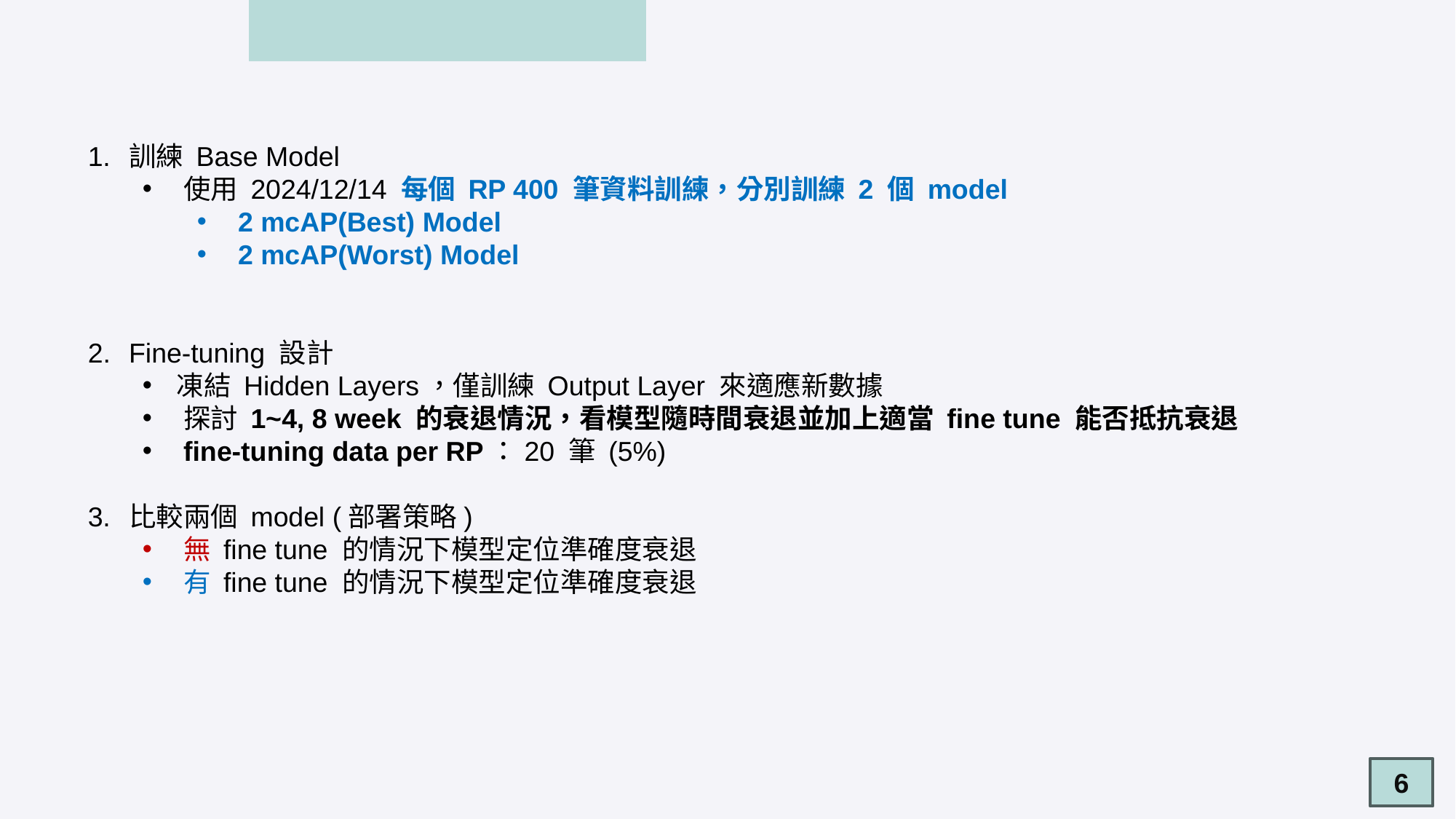

訓練 Base Model
使用 2024/12/14 每個 RP 400 筆資料訓練，分別訓練 2 個 model
2 mcAP(Best) Model
2 mcAP(Worst) Model

Fine-tuning 設計
凍結 Hidden Layers，僅訓練 Output Layer 來適應新數據
探討 1~4, 8 week 的衰退情況，看模型隨時間衰退並加上適當 fine tune 能否抵抗衰退
fine-tuning data per RP：20 筆 (5%)

比較兩個 model (部署策略)
無 fine tune 的情況下模型定位準確度衰退
有 fine tune 的情況下模型定位準確度衰退

6